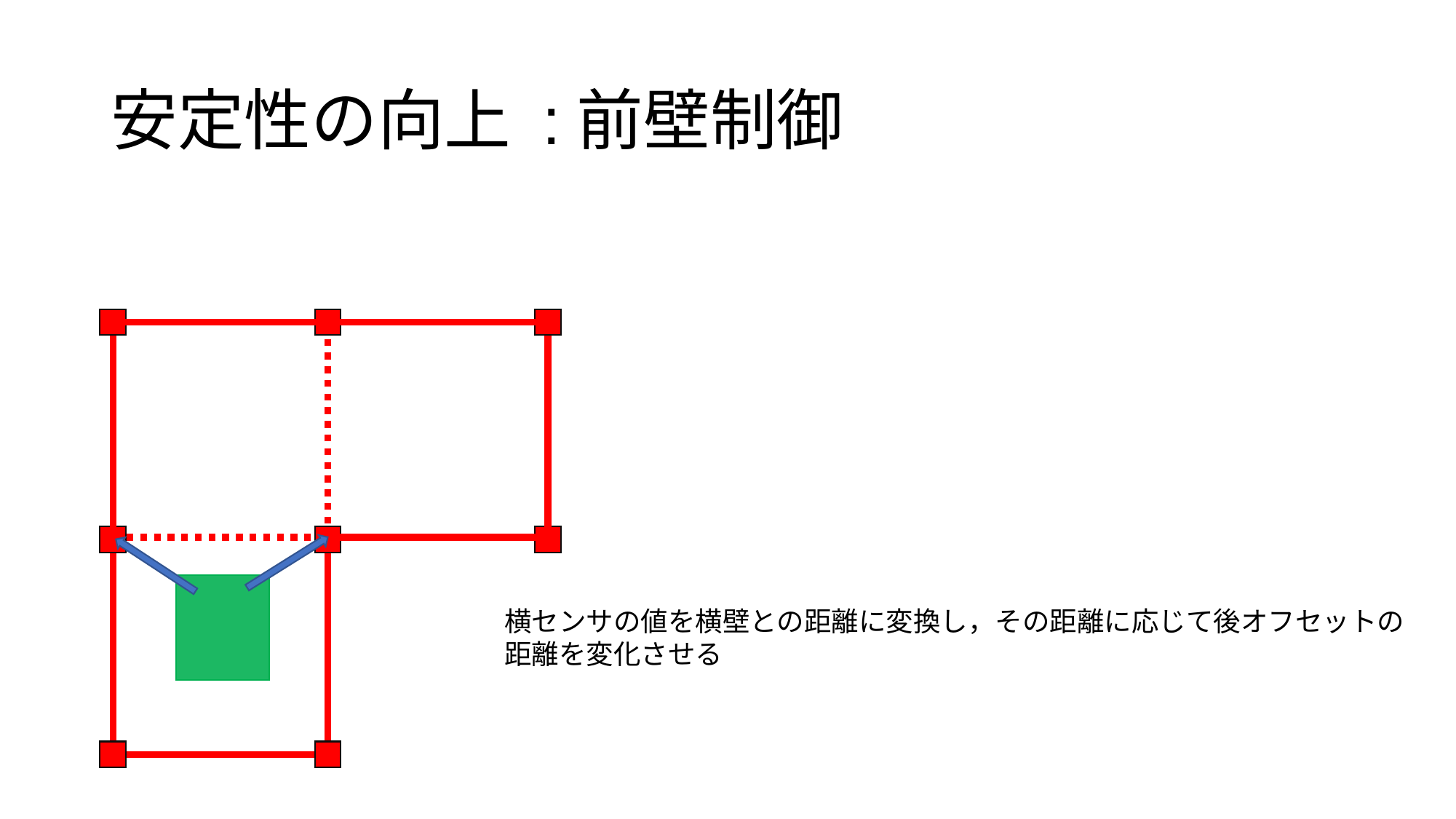

# 安定性の向上 :前壁制御

横センサの値を横壁との距離に変換し，その距離に応じて後オフセットの距離を変化させる